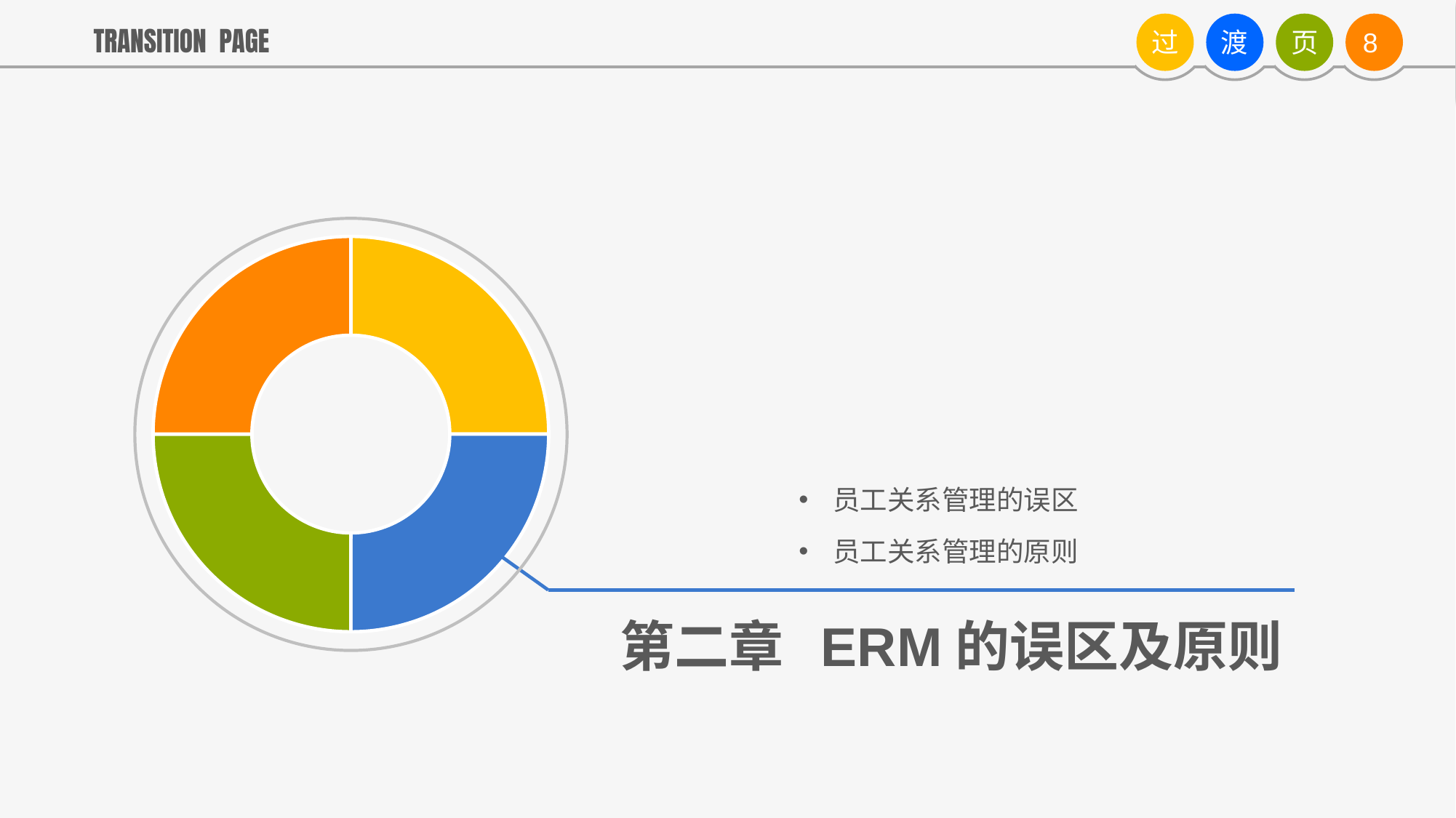

### Chart

| Category | 列1 |
|---|---|
| 第一季度 | 5.0 |
| 第二季度 | 5.0 |
| 第三季度 | 5.0 |
| 第四季度 | 5.0 |
员工关系管理的误区
员工关系管理的原则
第二章  ERM的误区及原则